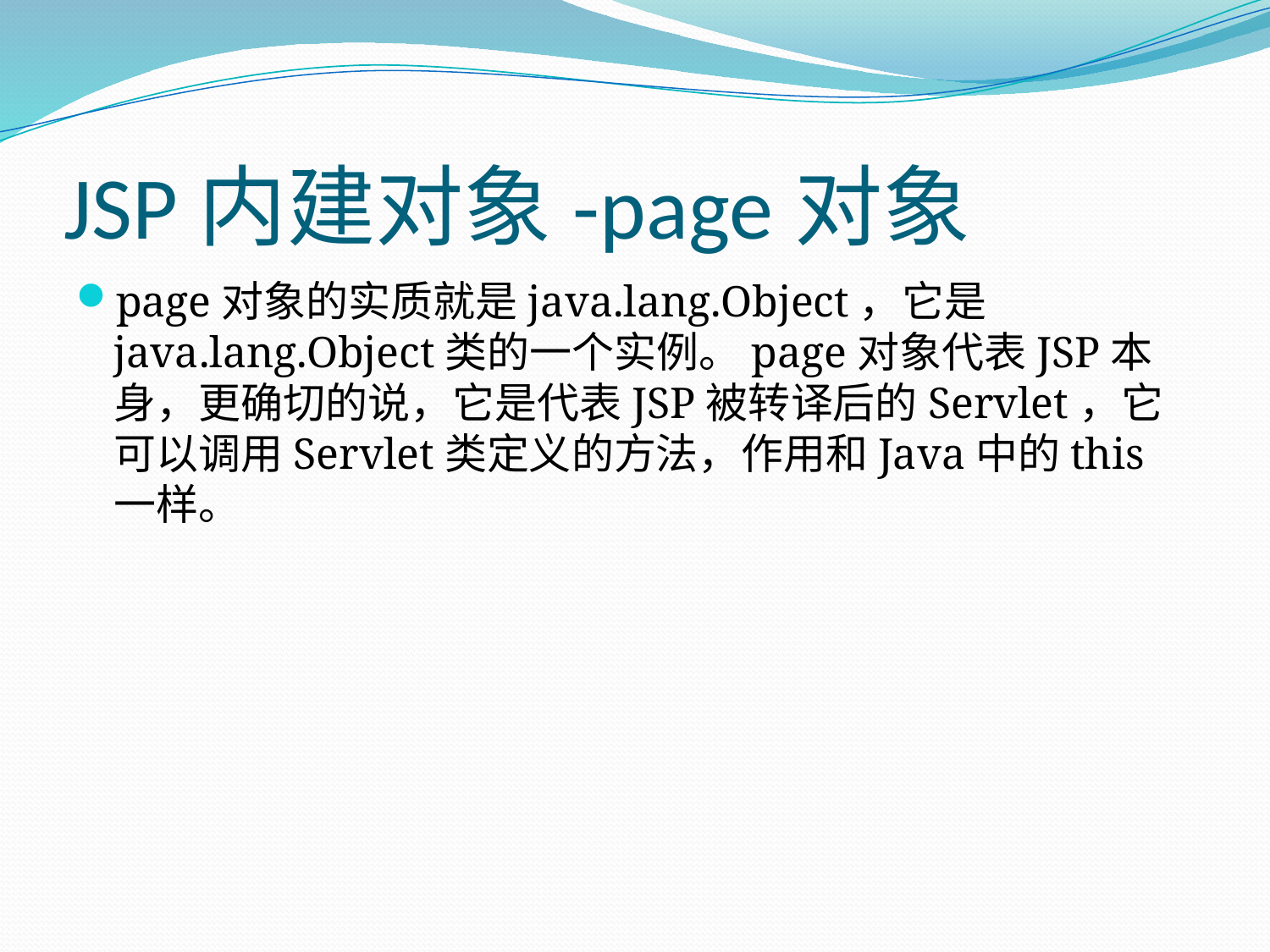

# JSP内建对象-page对象
page对象的实质就是java.lang.Object，它是java.lang.Object类的一个实例。page对象代表JSP本身，更确切的说，它是代表JSP被转译后的Servlet，它可以调用Servlet类定义的方法，作用和Java中的this一样。